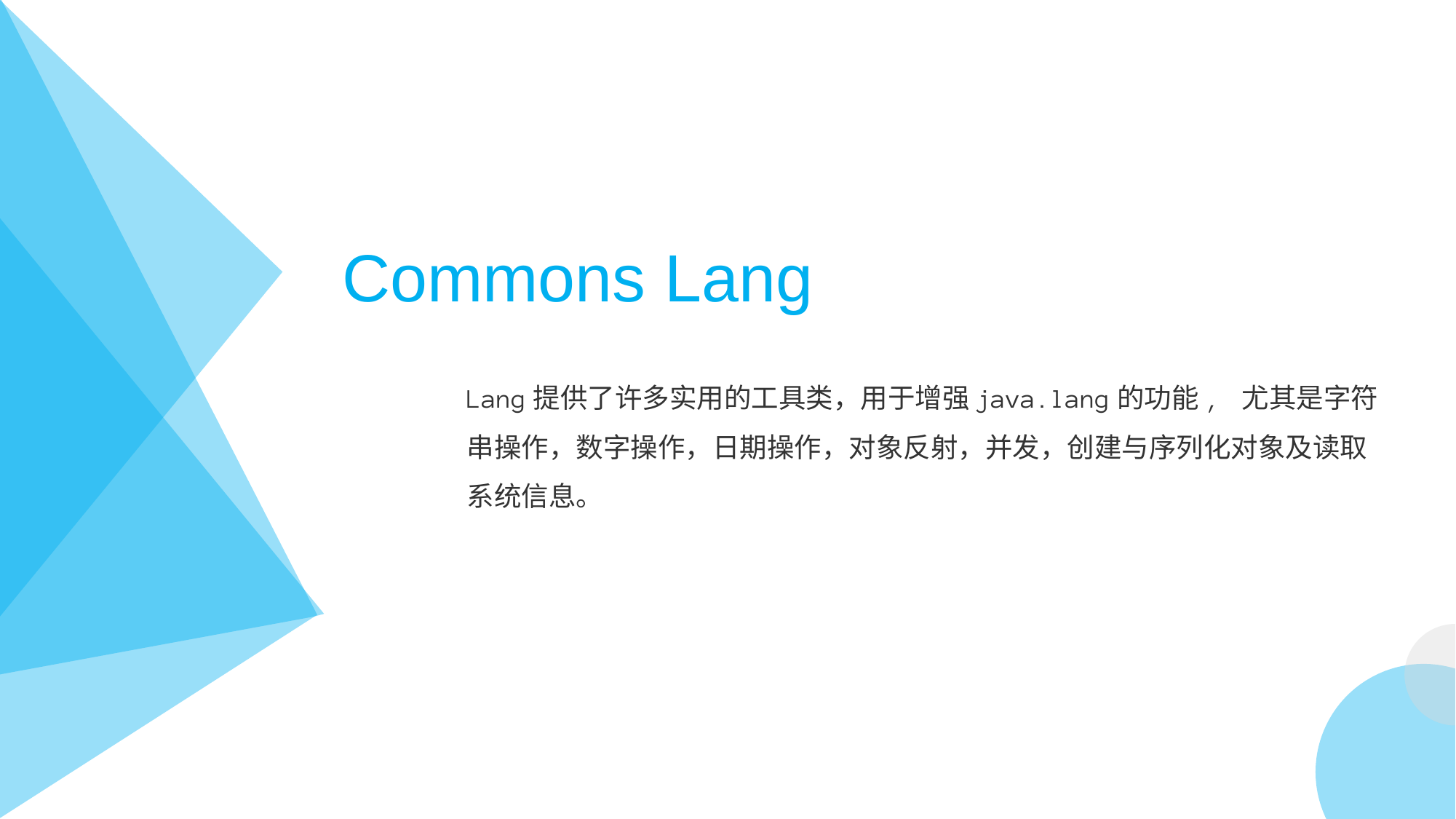

# Commons Lang

Lang提供了许多实用的工具类，用于增强java.lang的功能, 尤其是字符串操作，数字操作，日期操作，对象反射，并发，创建与序列化对象及读取系统信息。